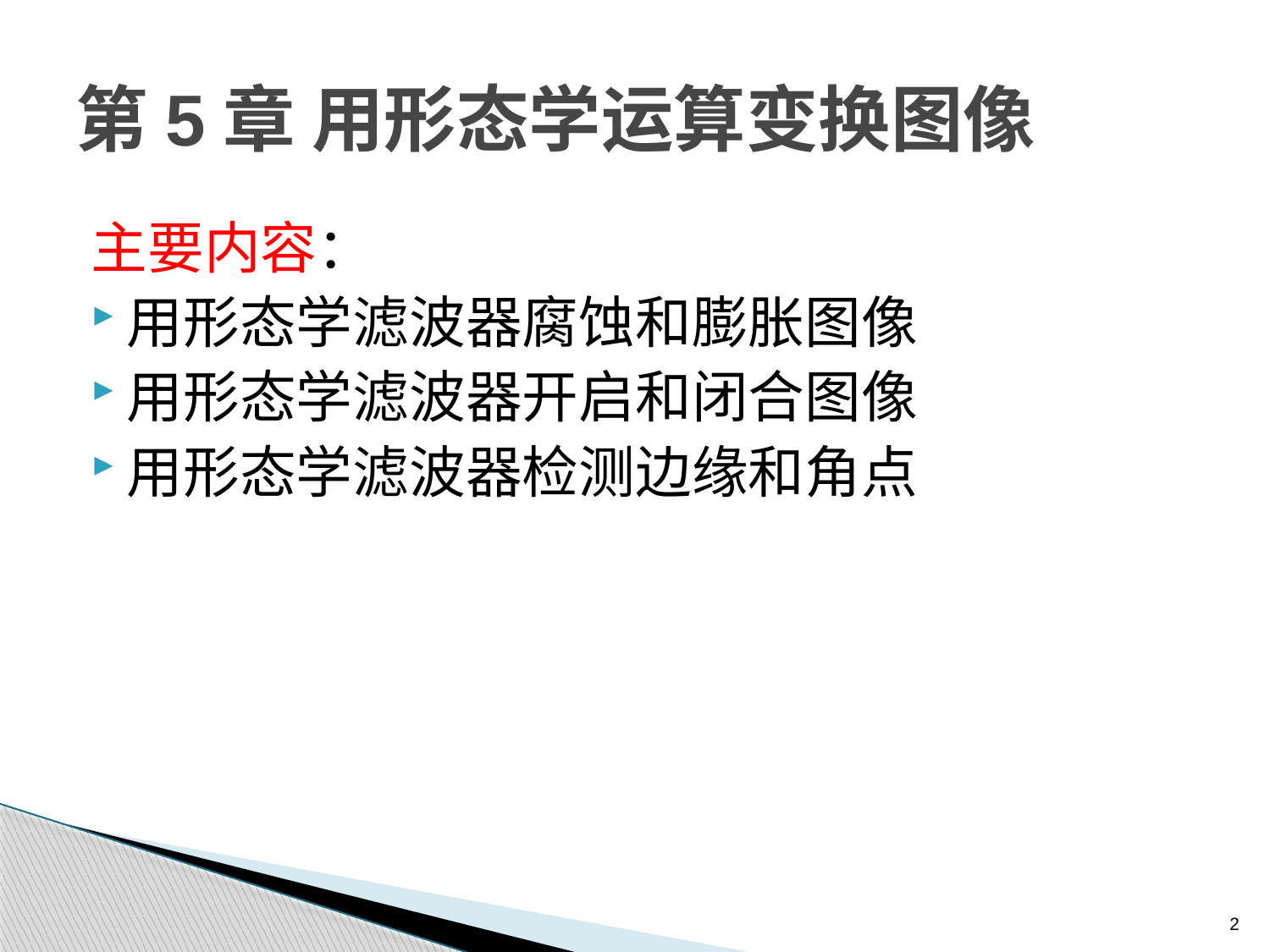

# 第5章 用形态学运算变换图像
主要内容：
用形态学滤波器腐蚀和膨胀图像
用形态学滤波器开启和闭合图像
用形态学滤波器检测边缘和角点
2